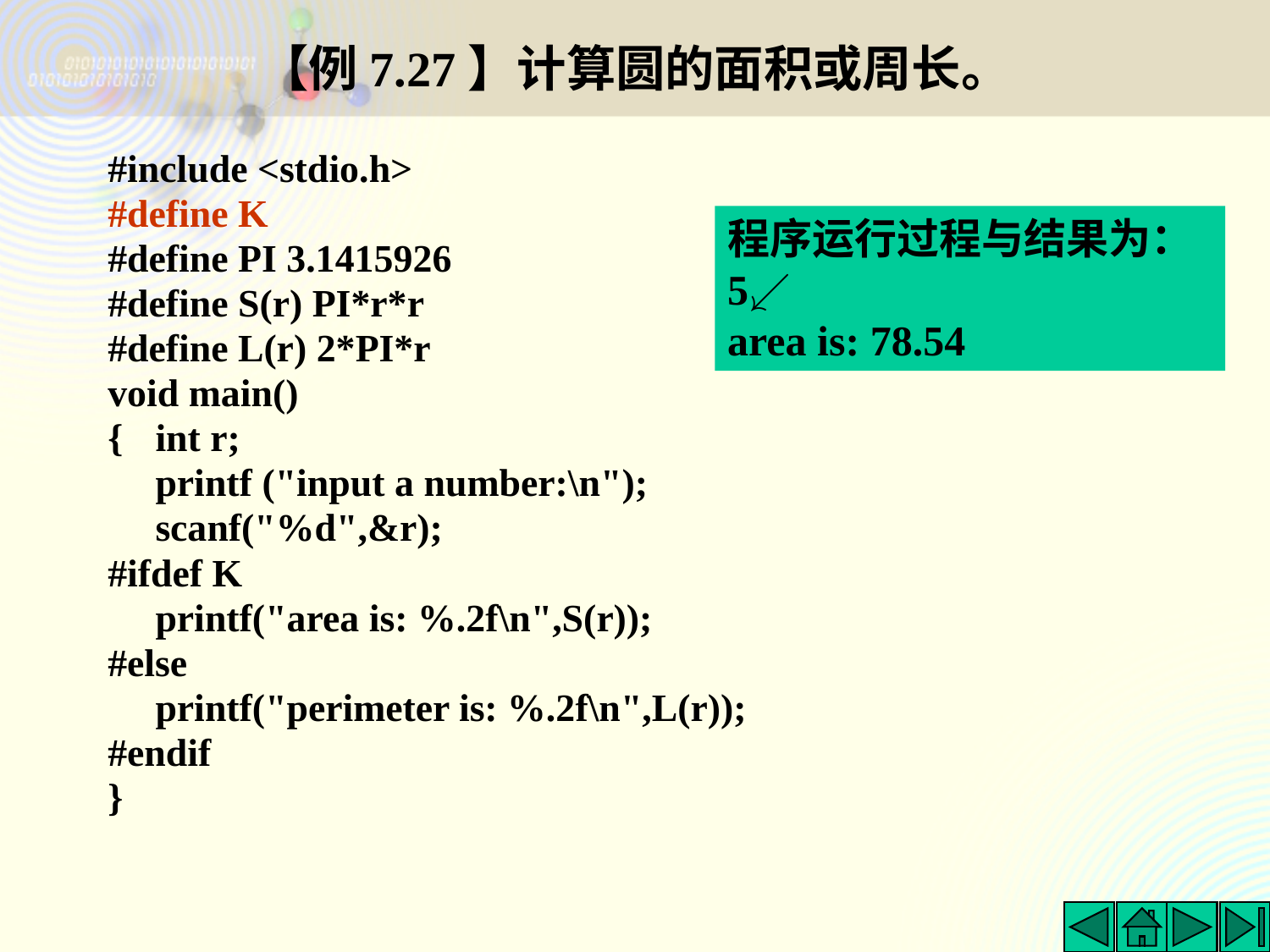

# 【例7.27】计算圆的面积或周长。
#include <stdio.h>
#define K
#define PI 3.1415926
#define S(r) PI*r*r
#define L(r) 2*PI*r
void main()
{	int r;
	printf ("input a number:\n");
	scanf("%d",&r);
#ifdef K
	printf("area is: %.2f\n",S(r));
#else
	printf("perimeter is: %.2f\n",L(r));
#endif
}
程序运行过程与结果为：
5↙
area is: 78.54